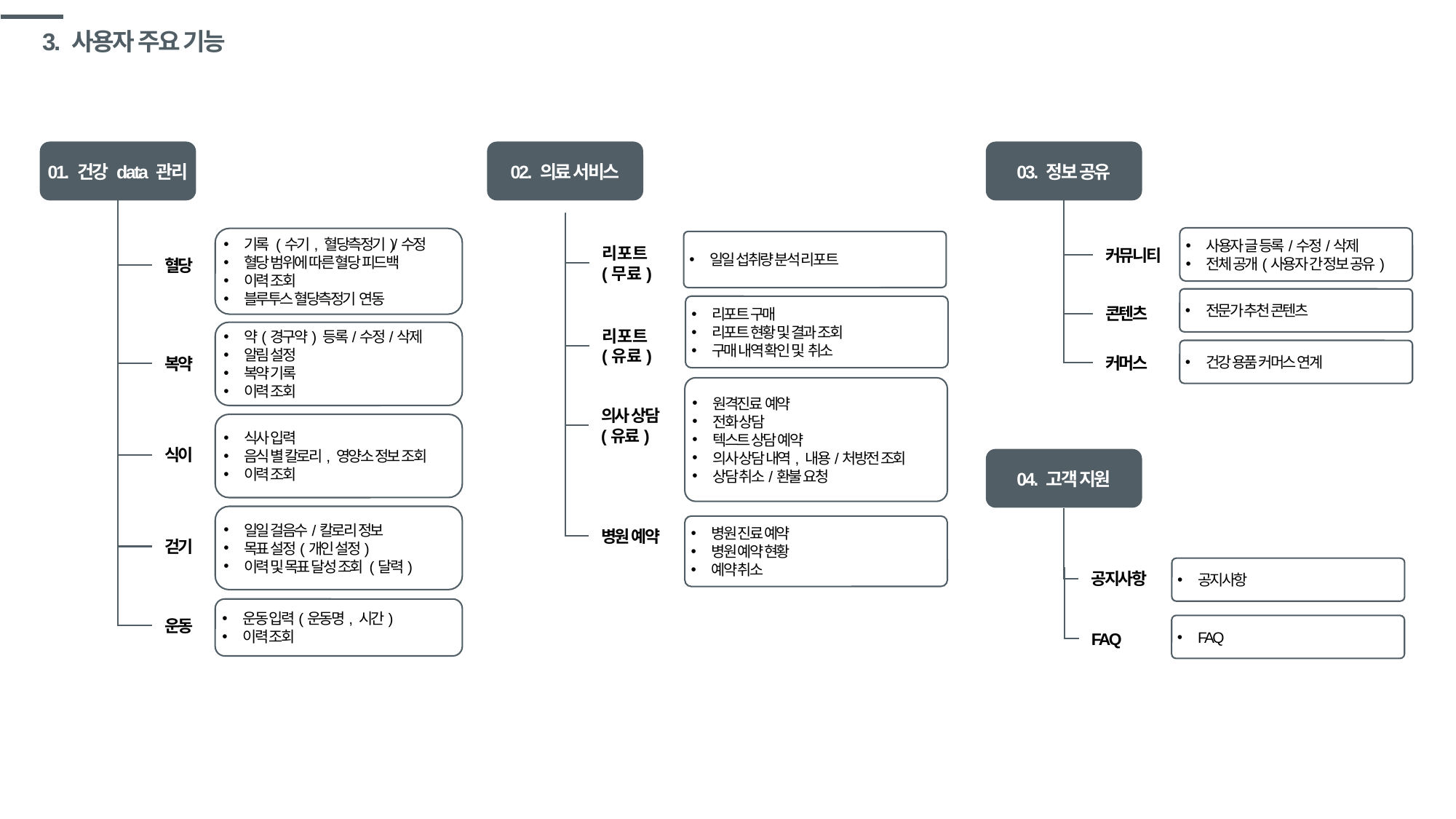

# 3. 사용자 주요 기능
02. 의료 서비스
03. 정보 공유
01. 건강 data 관리
사용자 글 등록/수정/삭제
전체 공개(사용자 간 정보 공유)
기록 (수기, 혈당측정기)/수정
혈당 범위에 따른 혈당 피드백
이력 조회
블루투스 혈당측정기  연동
일일 섭취량 분석 리포트
커뮤니티
리포트
(무료)
혈당
전문가 추천 콘텐츠
콘텐츠
리포트 구매
리포트 현황 및 결과 조회
구매 내역 확인 및  취소
약(경구약) 등록/수정/삭제
알림 설정
복약 기록
이력 조회
리포트
(유료)
건강 용품 커머스 연계
커머스
복약
원격진료 예약
전화 상담
텍스트 상담 예약
의사 상담 내역, 내용/처방전 조회
상담 취소/환불 요청
의사 상담
(유료)
식사 입력
음식 별 칼로리, 영양소 정보 조회
이력 조회
식이
04. 고객 지원
일일 걸음수/칼로리 정보
목표 설정(개인 설정)
이력 및 목표 달성 조회 (달력)
병원 진료 예약
병원 예약 현황
예약 취소
병원 예약
걷기
공지사항
공지사항
운동 입력(운동명, 시간)
이력 조회
운동
FAQ
FAQ